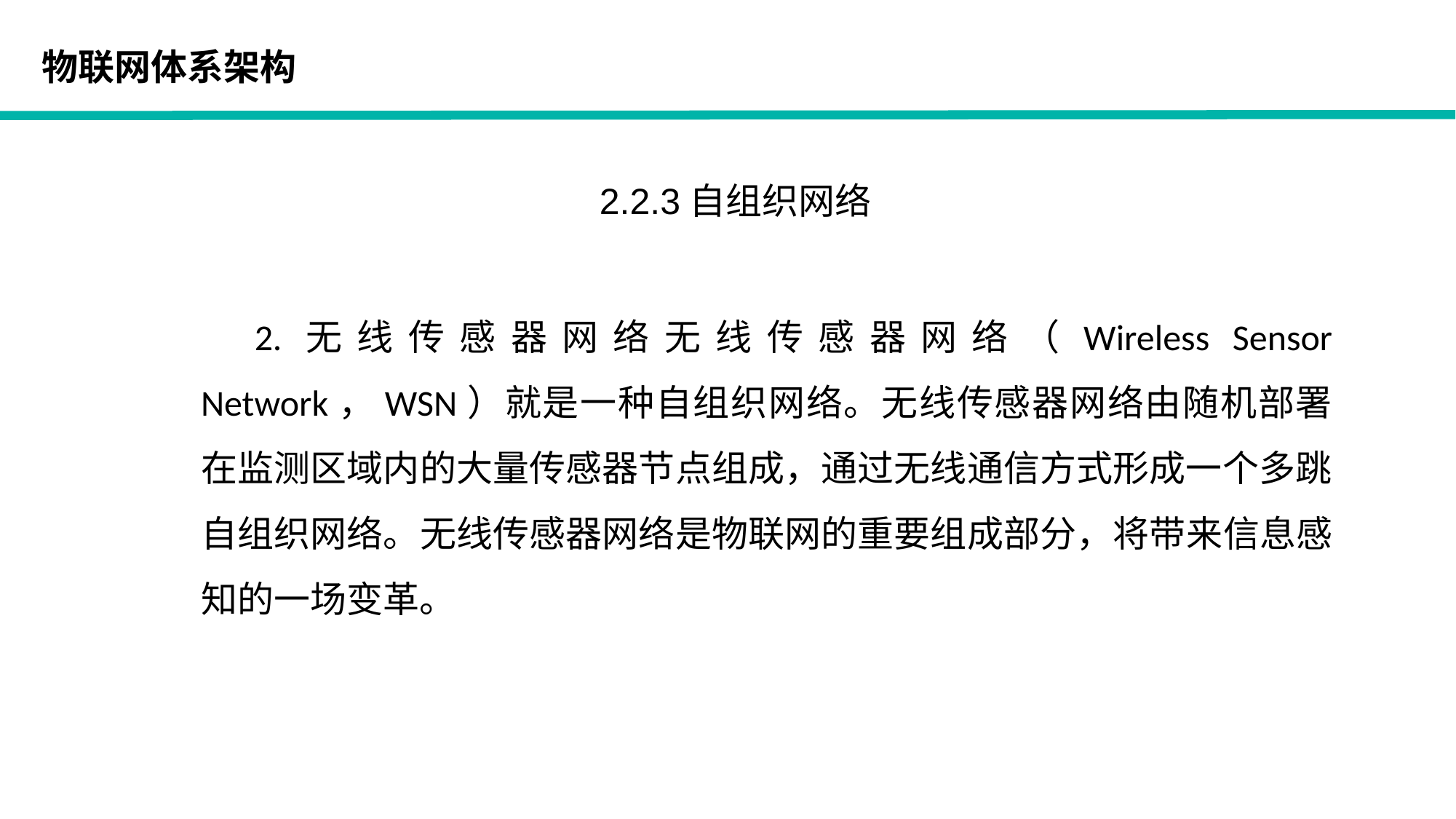

2.2.3自组织网络
2.无线传感器网络无线传感器网络（Wireless Sensor Network，WSN）就是一种自组织网络。无线传感器网络由随机部署在监测区域内的大量传感器节点组成，通过无线通信方式形成一个多跳自组织网络。无线传感器网络是物联网的重要组成部分，将带来信息感知的一场变革。